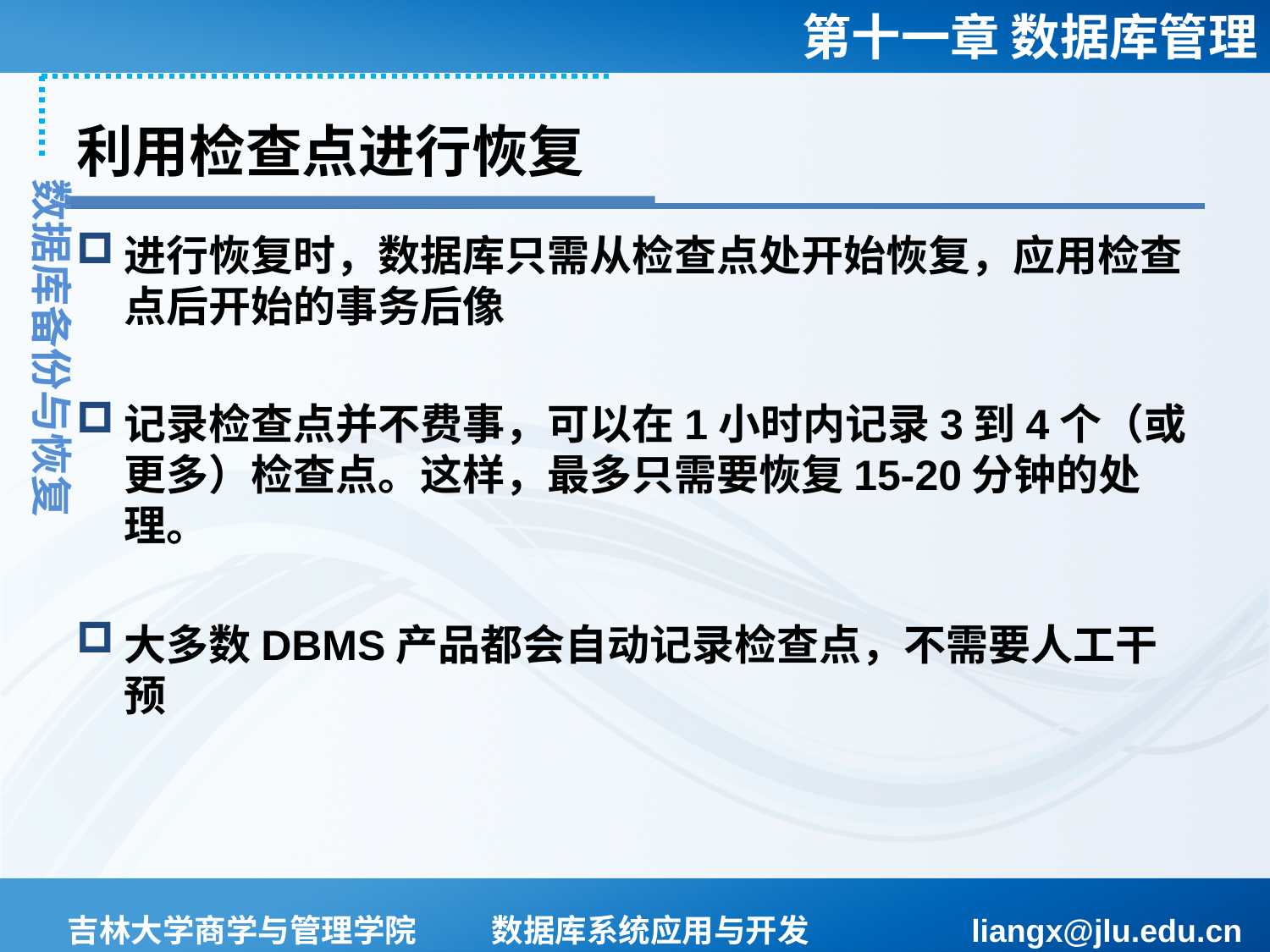

# 利用检查点进行恢复
数据库备份与恢复
进行恢复时，数据库只需从检查点处开始恢复，应用检查点后开始的事务后像

记录检查点并不费事，可以在1小时内记录3到4个（或更多）检查点。这样，最多只需要恢复15-20分钟的处理。

大多数DBMS产品都会自动记录检查点，不需要人工干预